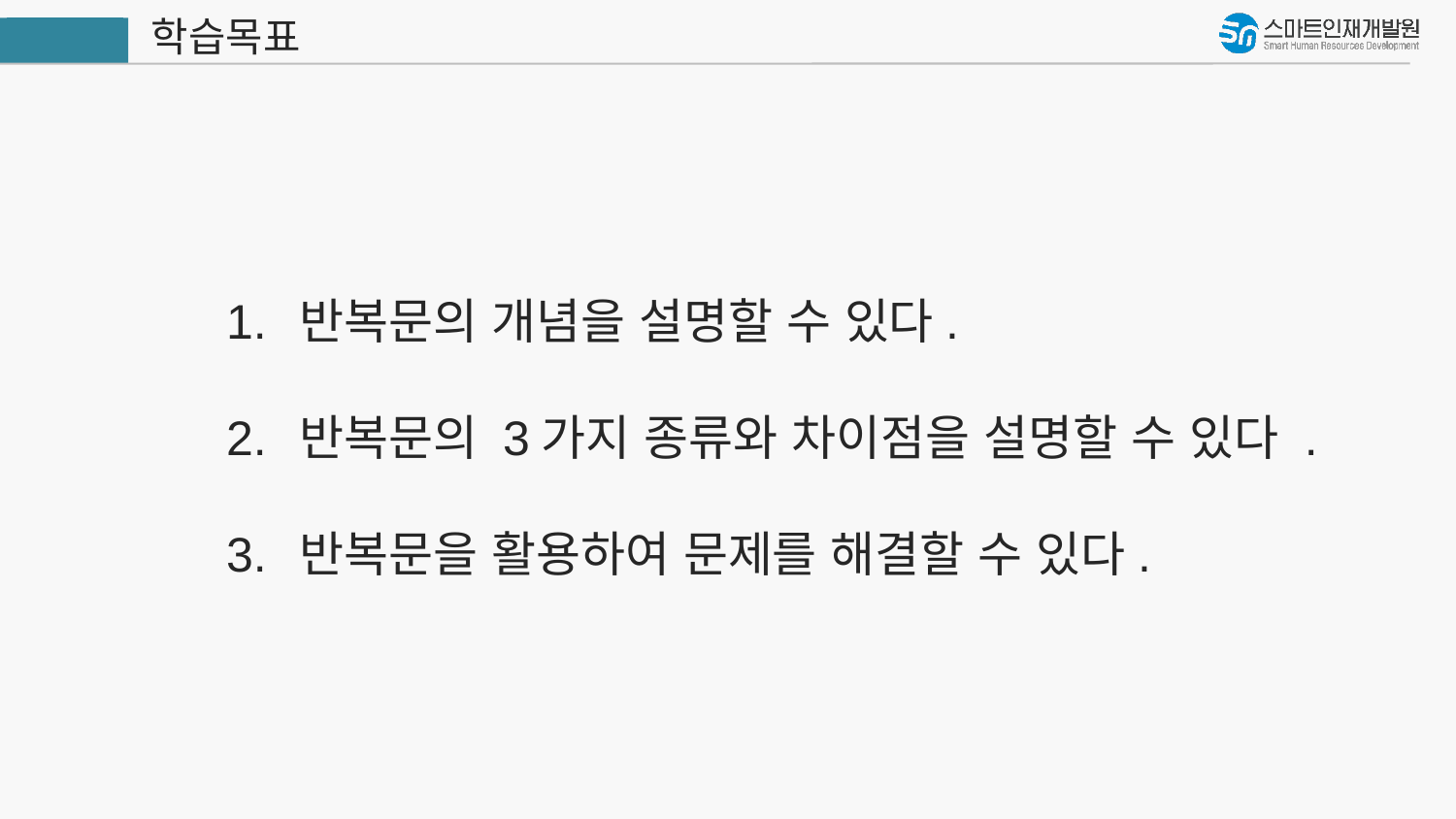

학습목표

Java
반복문의 개념을 설명할 수 있다.

반복문의 3가지 종류와 차이점을 설명할 수 있다 .

반복문을 활용하여 문제를 해결할 수 있다.